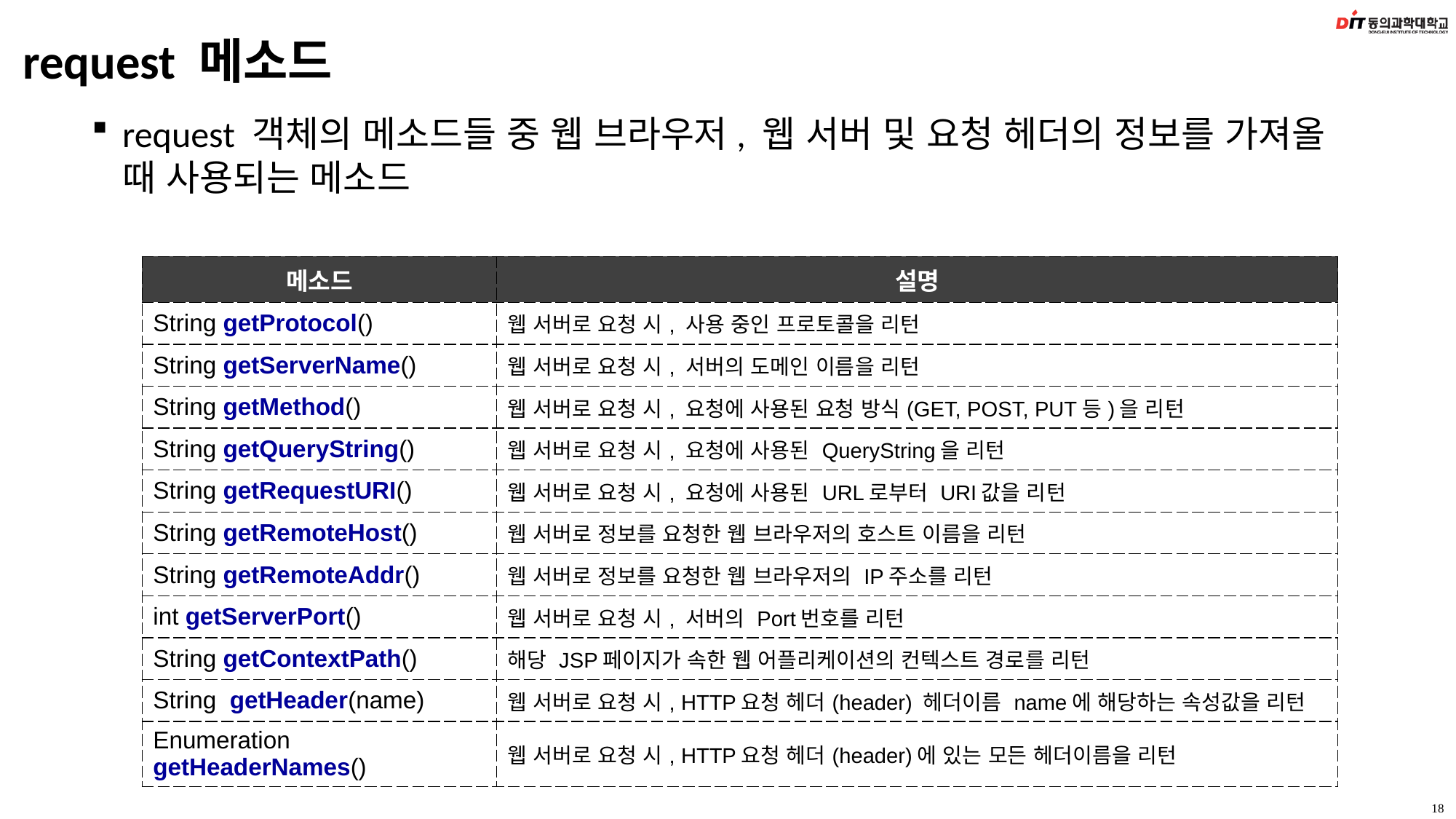

18
# request 메소드
request 객체의 메소드들 중 웹 브라우저, 웹 서버 및 요청 헤더의 정보를 가져올 때 사용되는 메소드

| 메소드 | 설명 |
| --- | --- |
| String getProtocol() | 웹 서버로 요청 시, 사용 중인 프로토콜을 리턴 |
| String getServerName() | 웹 서버로 요청 시, 서버의 도메인 이름을 리턴 |
| String getMethod() | 웹 서버로 요청 시, 요청에 사용된 요청 방식(GET, POST, PUT등)을 리턴 |
| String getQueryString() | 웹 서버로 요청 시, 요청에 사용된 QueryString을 리턴 |
| String getRequestURI() | 웹 서버로 요청 시, 요청에 사용된 URL로부터 URI값을 리턴 |
| String getRemoteHost() | 웹 서버로 정보를 요청한 웹 브라우저의 호스트 이름을 리턴 |
| String getRemoteAddr() | 웹 서버로 정보를 요청한 웹 브라우저의 IP주소를 리턴 |
| int getServerPort() | 웹 서버로 요청 시, 서버의 Port번호를 리턴 |
| String getContextPath() | 해당 JSP페이지가 속한 웹 어플리케이션의 컨텍스트 경로를 리턴 |
| String  getHeader(name) | 웹 서버로 요청 시, HTTP요청 헤더(header) 헤더이름 name에 해당하는 속성값을 리턴 |
| Enumeration getHeaderNames() | 웹 서버로 요청 시, HTTP요청 헤더(header)에 있는 모든 헤더이름을 리턴 |